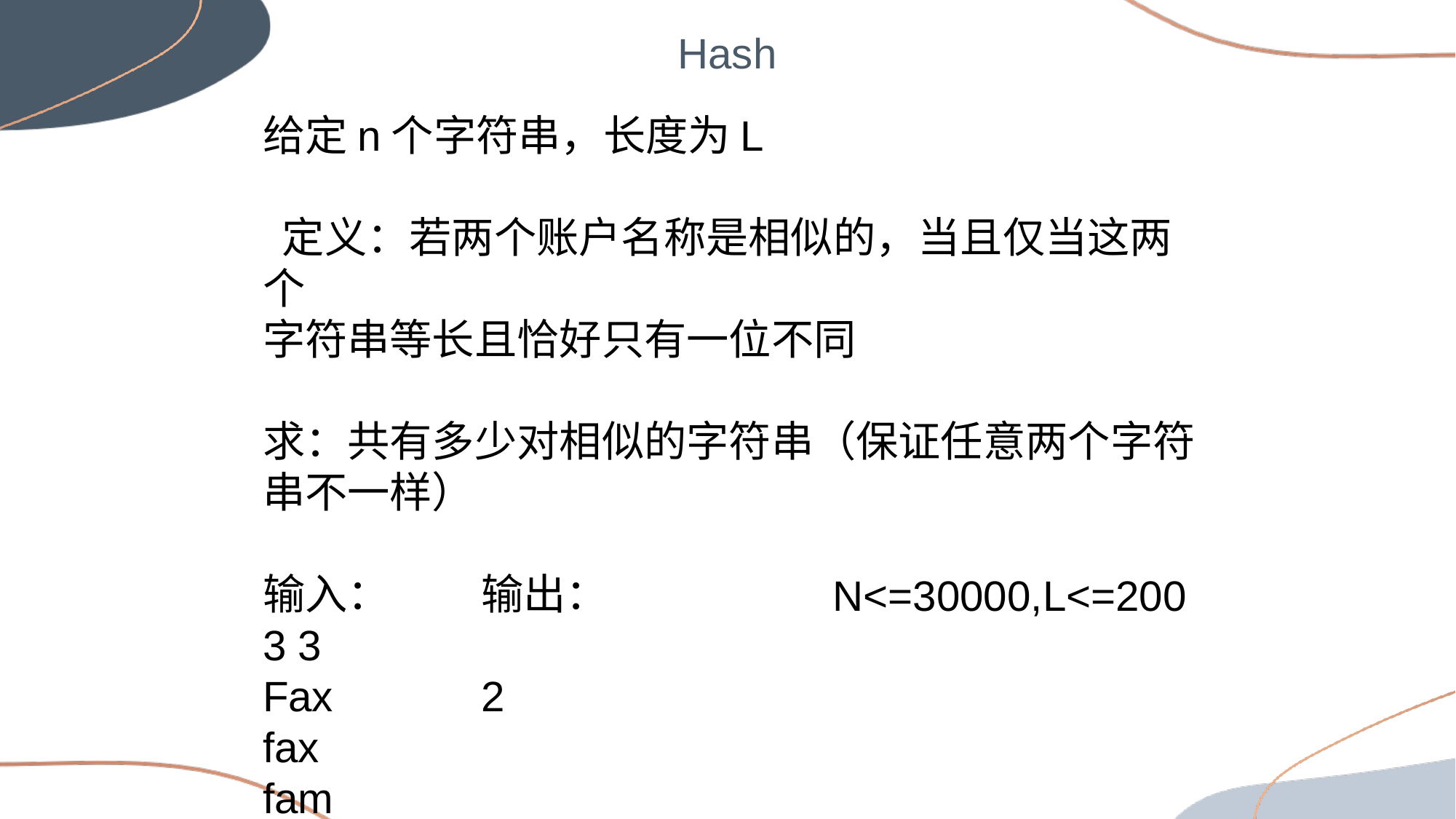

Hash
给定n个字符串，长度为L

 定义：若两个账户名称是相似的，当且仅当这两个
字符串等长且恰好只有一位不同

求：共有多少对相似的字符串（保证任意两个字符串不一样）

输入：	输出：
3 3
Fax 		2
fax
fam
N<=30000,L<=200